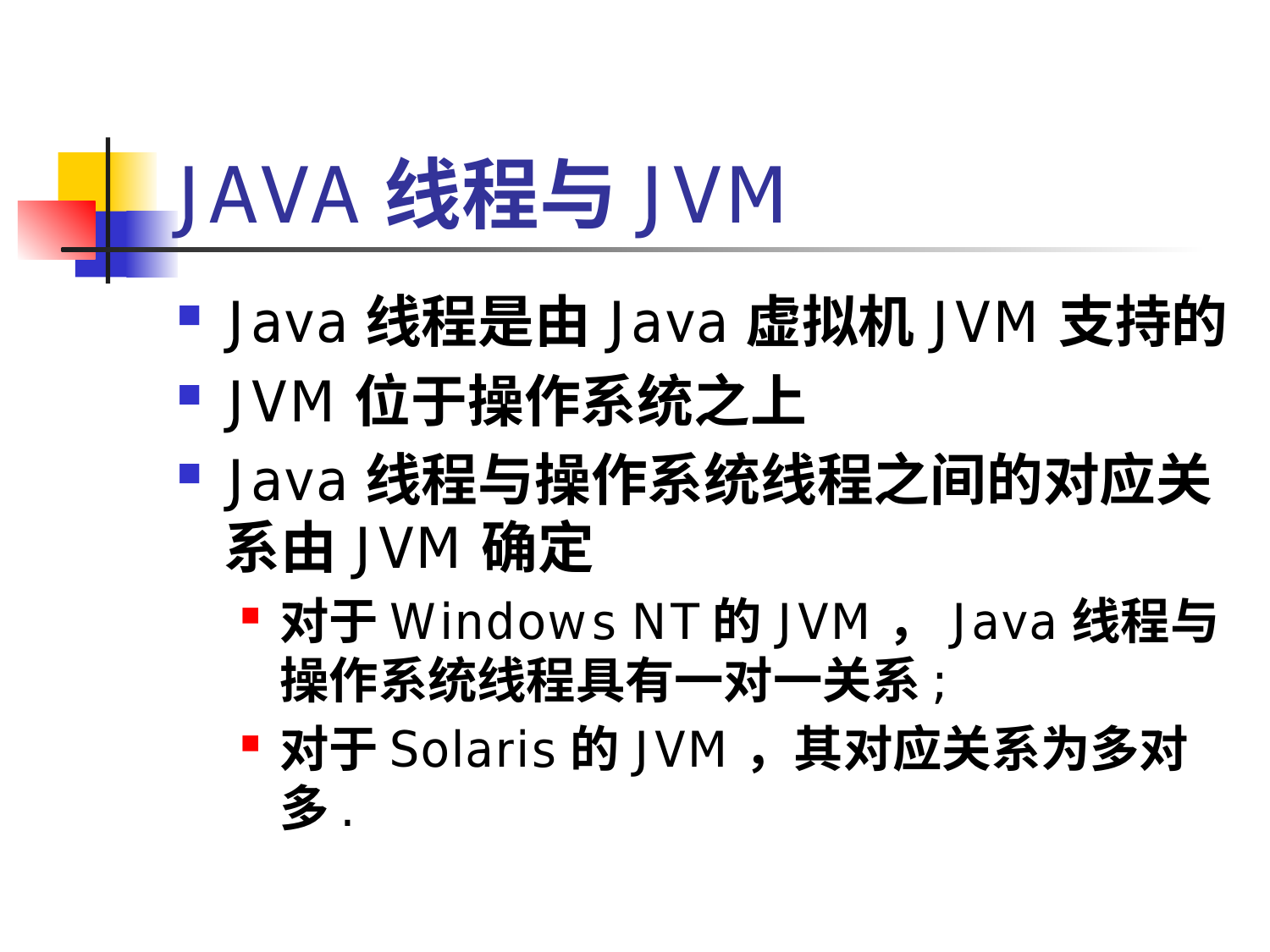

# JAVA线程与JVM
Java线程是由Java虚拟机JVM支持的
JVM位于操作系统之上
Java线程与操作系统线程之间的对应关系由JVM确定
对于Windows NT的JVM，Java线程与操作系统线程具有一对一关系;
对于Solaris的JVM，其对应关系为多对多.